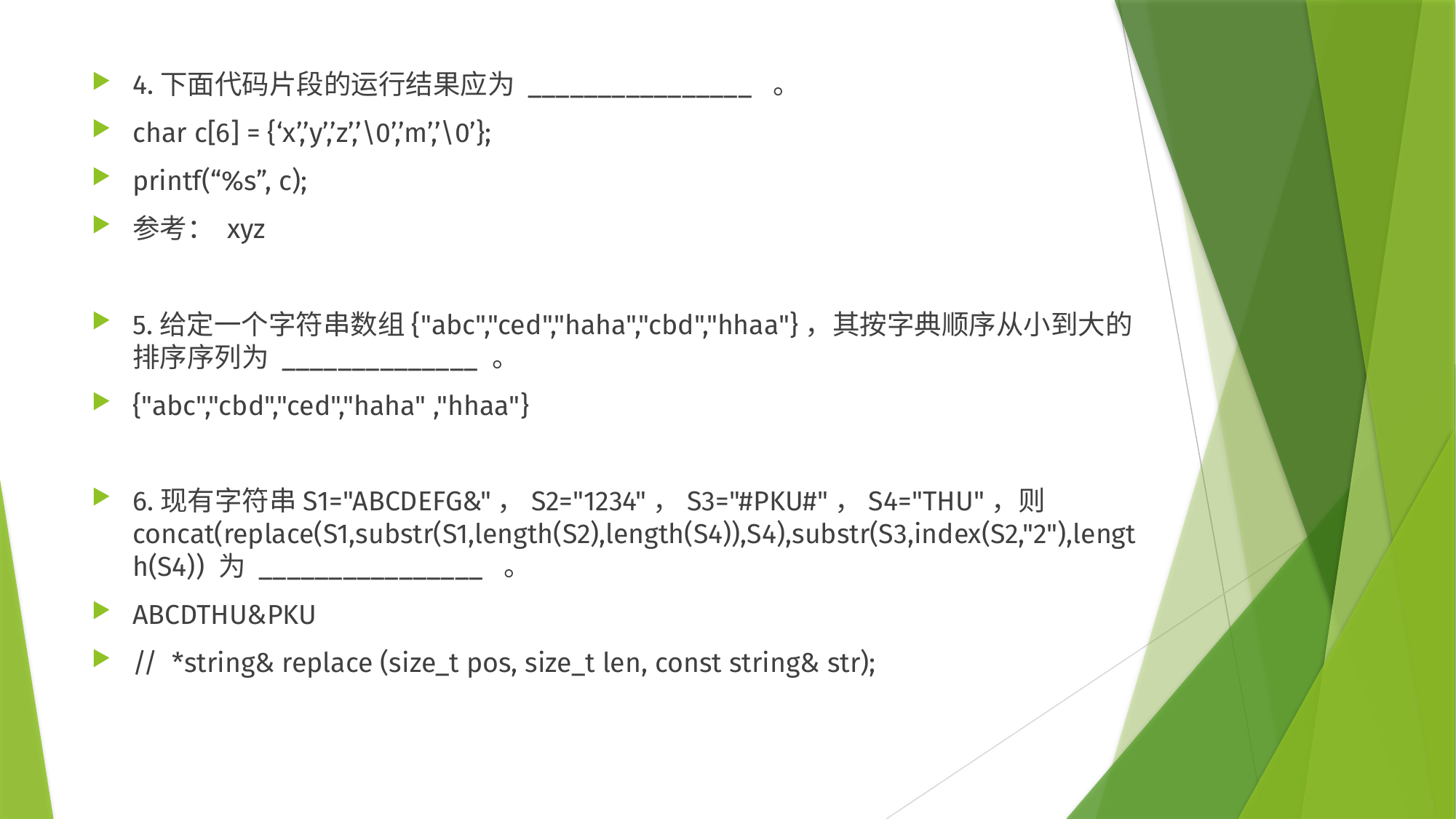

4.下面代码片段的运行结果应为 ________________  。
char c[6] = {‘x’,’y’,’z’,’\0’,’m’,’\0’};
printf(“%s”, c);
参考： xyz

5.给定一个字符串数组{"abc","ced","haha","cbd","hhaa"}，其按字典顺序从小到大的排序序列为 ______________ 。
{"abc","cbd","ced","haha" ,"hhaa"}

6.现有字符串S1="ABCDEFG&"，S2="1234"，S3="#PKU#"，S4="THU"，则concat(replace(S1,substr(S1,length(S2),length(S4)),S4),substr(S3,index(S2,"2"),length(S4)) 为 ________________  。
ABCDTHU&PKU
//  *string& replace (size_t pos, size_t len, const string& str);